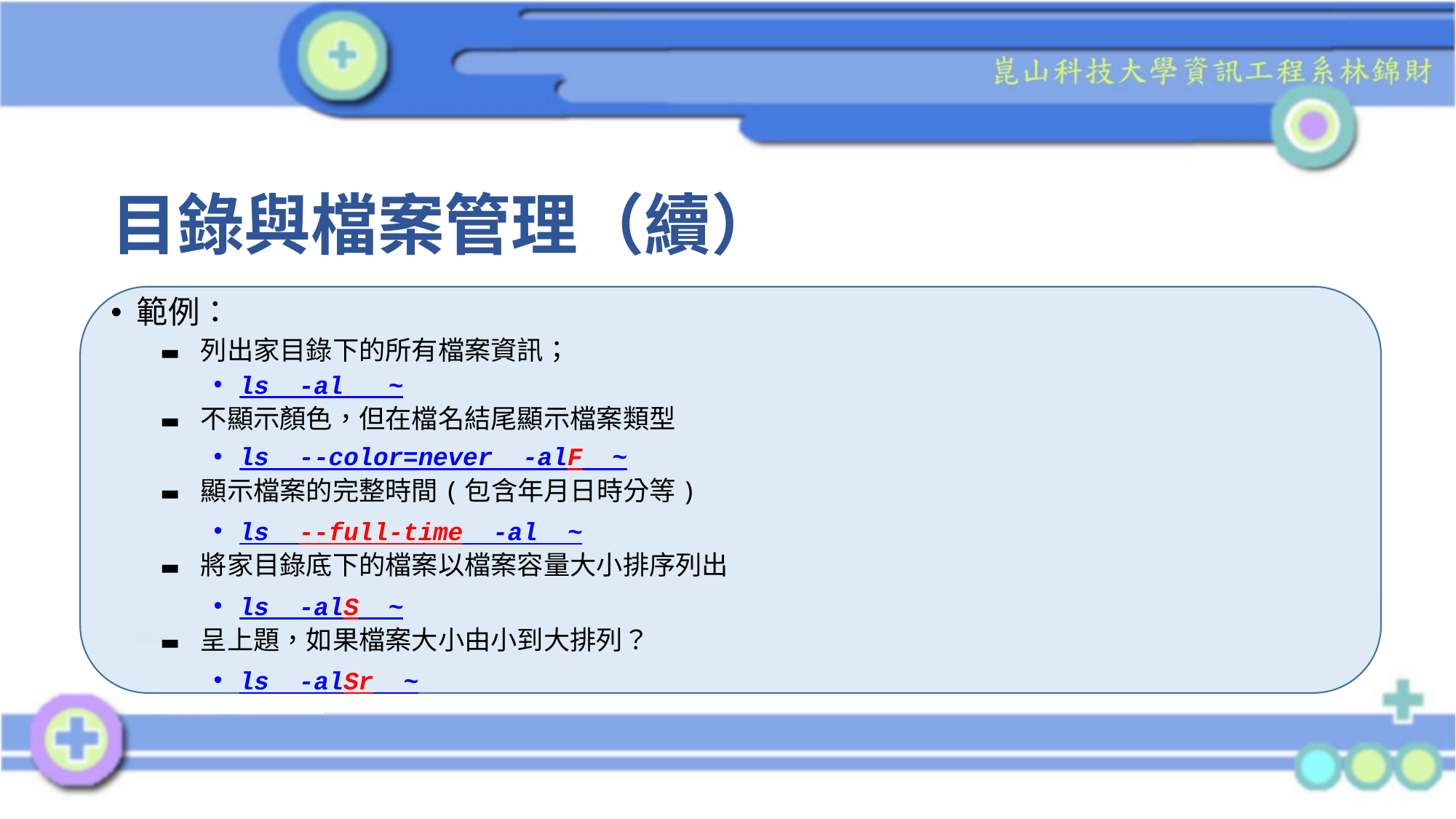

# 目錄與檔案管理（續）

範例：
列出家目錄下的所有檔案資訊；
ls  -al   ~
不顯示顏色，但在檔名結尾顯示檔案類型
ls  --color=never  -alF  ~
顯示檔案的完整時間(包含年月日時分等)
ls  --full-time  -al  ~
將家目錄底下的檔案以檔案容量大小排序列出
ls  -alS  ~
呈上題，如果檔案大小由小到大排列？
ls  -alSr  ~